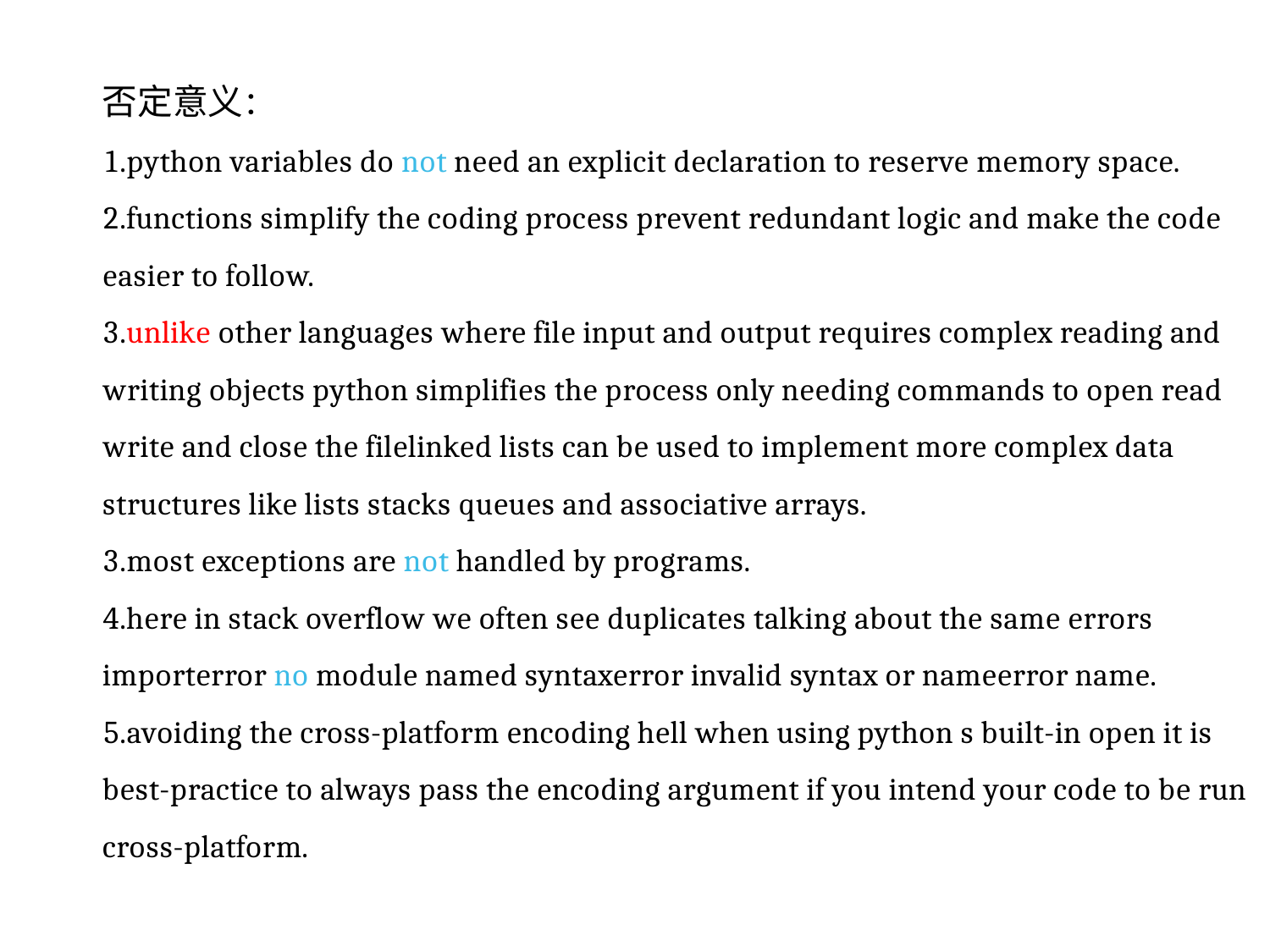

否定意义：
1.python variables do not need an explicit declaration to reserve memory space.
2.functions simplify the coding process prevent redundant logic and make the code easier to follow.
3.unlike other languages where file input and output requires complex reading and writing objects python simplifies the process only needing commands to open read write and close the filelinked lists can be used to implement more complex data structures like lists stacks queues and associative arrays.
3.most exceptions are not handled by programs.
4.here in stack overflow we often see duplicates talking about the same errors importerror no module named syntaxerror invalid syntax or nameerror name.
5.avoiding the cross-platform encoding hell when using python s built-in open it is best-practice to always pass the encoding argument if you intend your code to be run cross-platform.